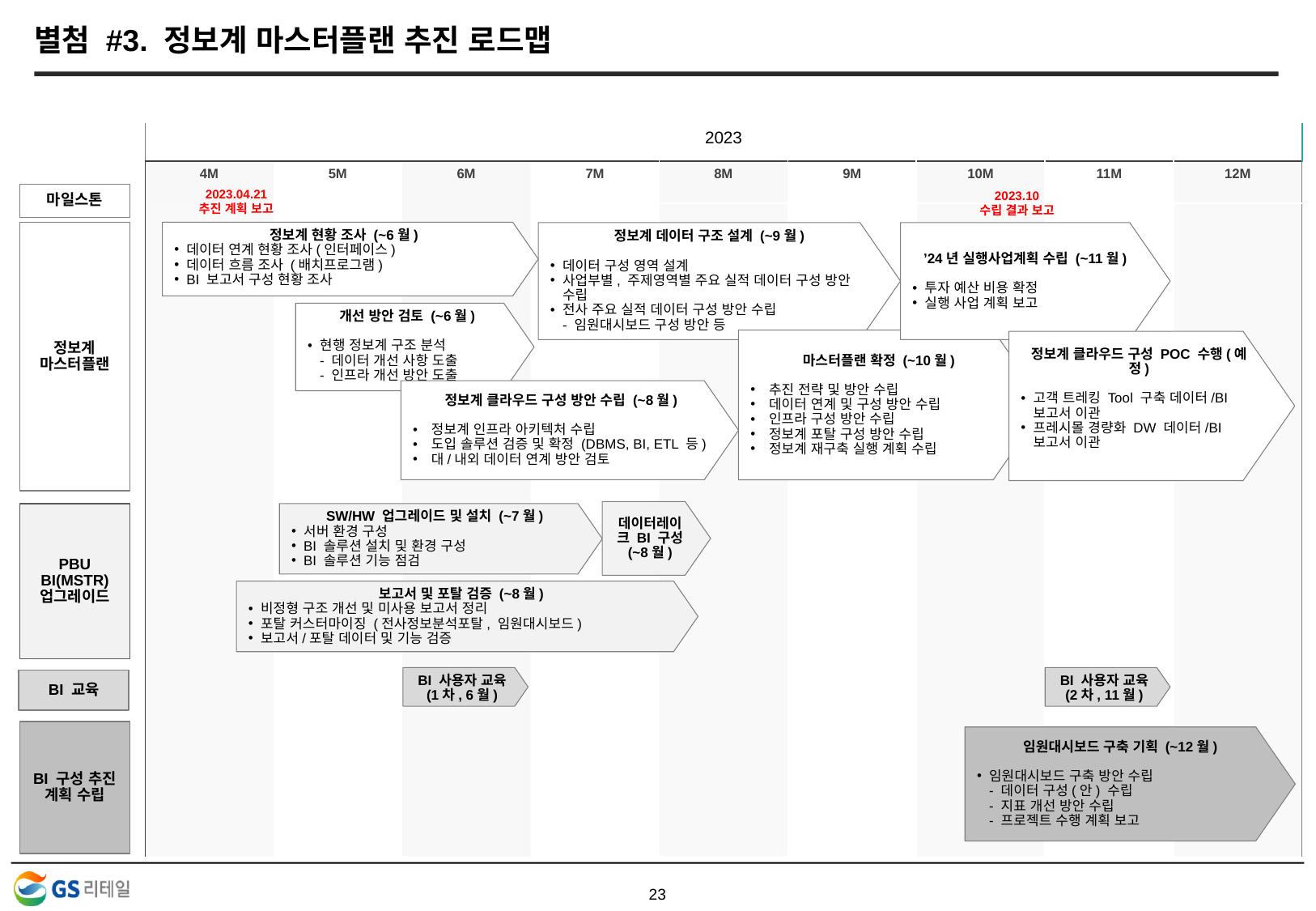

# 별첨 #3. 정보계 마스터플랜 추진 로드맵
| 2023 |  |  | 2024 | 2024 |  |  |  |  |
| --- | --- | --- | --- | --- | --- | --- | --- | --- |
| 4M | 5M | 6M | 7M | 8M | 9M | 10M | 11M | 12M |
|  |  |  |  |  |  |  |  |  |
2023.04.21
추진 계획 보고
2023.10
수립 결과 보고
마일스톤
정보계
마스터플랜
정보계 현황 조사 (~6월)
데이터 연계 현황 조사(인터페이스)
데이터 흐름 조사 (배치프로그램)
BI 보고서 구성 현황 조사
정보계 데이터 구조 설계 (~9월)

데이터 구성 영역 설계
사업부별, 주제영역별 주요 실적 데이터 구성 방안 수립
전사 주요 실적 데이터 구성 방안 수립
- 임원대시보드 구성 방안 등
’24년 실행사업계획 수립 (~11월)

투자 예산 비용 확정
실행 사업 계획 보고
개선 방안 검토 (~6월)

현행 정보계 구조 분석
- 데이터 개선 사항 도출
- 인프라 개선 방안 도출
마스터플랜 확정 (~10월)

추진 전략 및 방안 수립
데이터 연계 및 구성 방안 수립
인프라 구성 방안 수립
정보계 포탈 구성 방안 수립
정보계 재구축 실행 계획 수립
정보계 클라우드 구성 POC 수행(예정)

고객 트레킹 Tool 구축 데이터/BI 보고서 이관
프레시몰 경량화 DW 데이터/BI 보고서 이관

정보계 클라우드 구성 방안 수립 (~8월)

정보계 인프라 아키텍처 수립
도입 솔루션 검증 및 확정 (DBMS, BI, ETL 등)
대/내외 데이터 연계 방안 검토
데이터레이크 BI 구성
(~8월)
PBU
BI(MSTR)
업그레이드
SW/HW 업그레이드 및 설치 (~7월)
서버 환경 구성
BI 솔루션 설치 및 환경 구성
BI 솔루션 기능 점검
보고서 및 포탈 검증 (~8월)
비정형 구조 개선 및 미사용 보고서 정리
포탈 커스터마이징 (전사정보분석포탈, 임원대시보드)
보고서/포탈 데이터 및 기능 검증
BI 사용자 교육
(1차, 6월)
BI 사용자 교육
(2차, 11월)
BI 교육
BI 구성 추진
계획 수립
임원대시보드 구축 기획 (~12월)

임원대시보드 구축 방안 수립
- 데이터 구성(안) 수립
- 지표 개선 방안 수립
- 프로젝트 수행 계획 보고